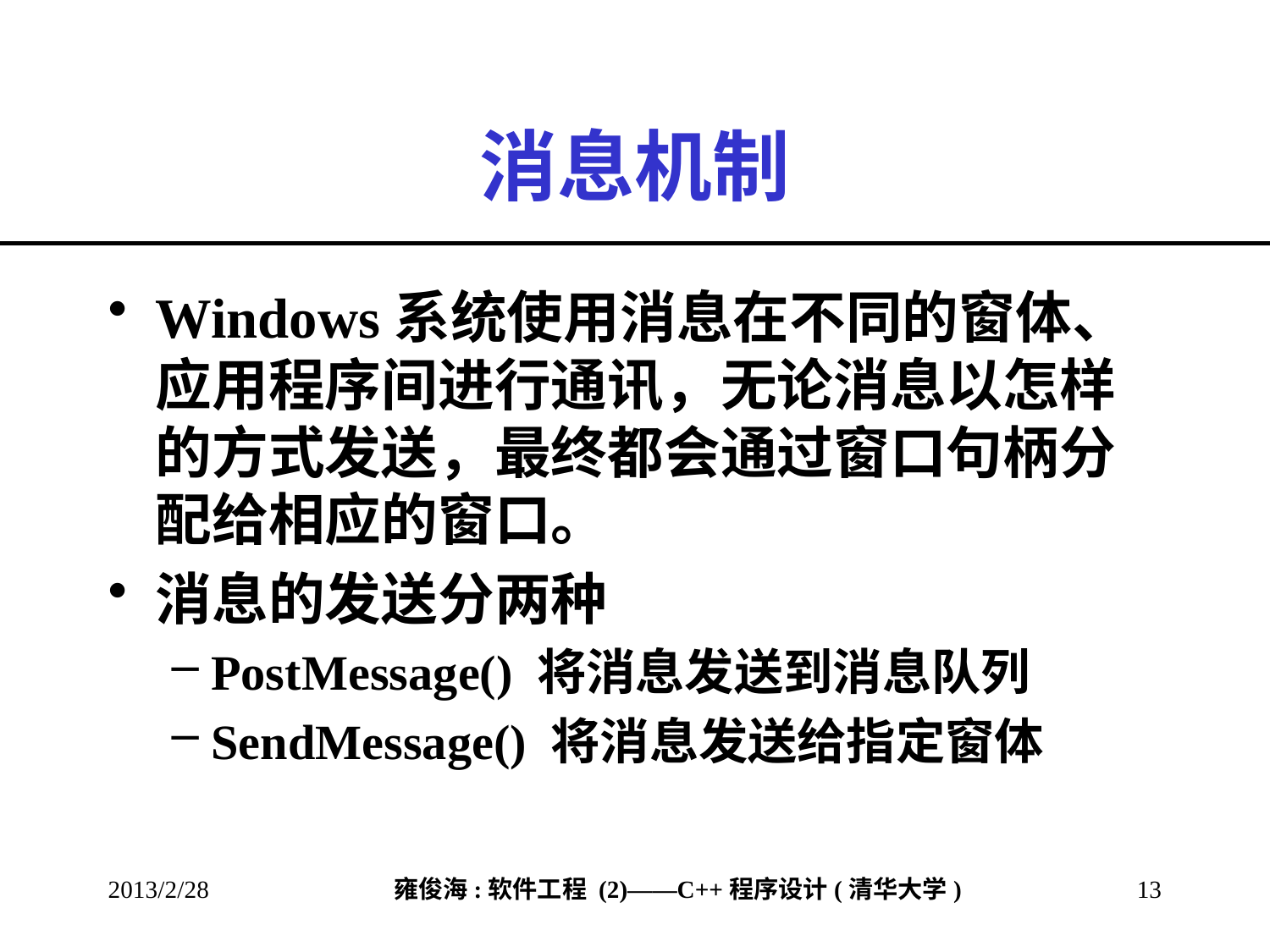

# 消息机制
Windows系统使用消息在不同的窗体、应用程序间进行通讯，无论消息以怎样的方式发送，最终都会通过窗口句柄分配给相应的窗口。
消息的发送分两种
PostMessage() 将消息发送到消息队列
SendMessage() 将消息发送给指定窗体
2013/2/28
13